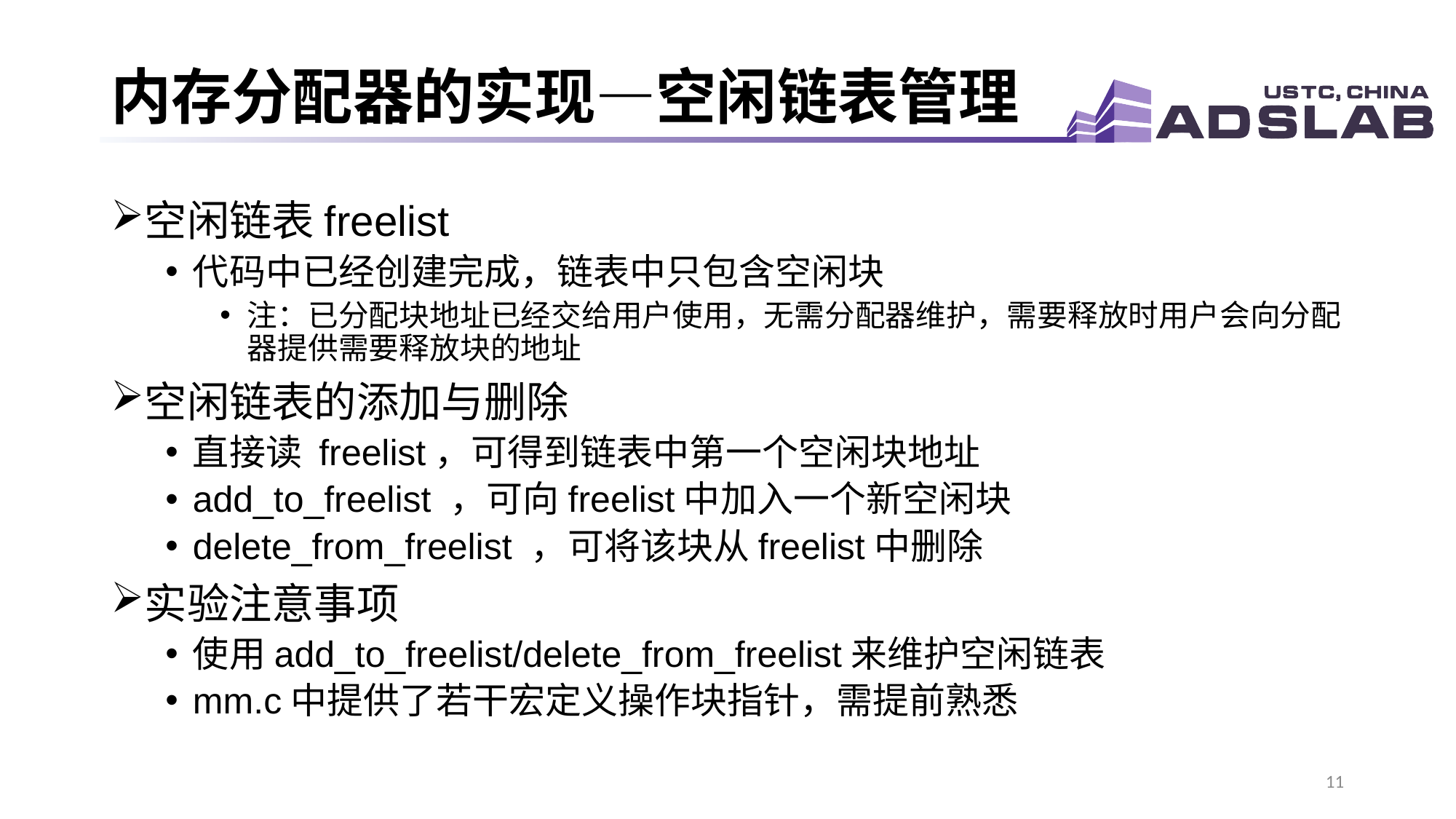

# 内存分配器的实现—空闲链表管理
空闲链表freelist
代码中已经创建完成，链表中只包含空闲块
注：已分配块地址已经交给用户使用，无需分配器维护，需要释放时用户会向分配器提供需要释放块的地址
空闲链表的添加与删除
直接读 freelist，可得到链表中第一个空闲块地址
add_to_freelist ，可向freelist中加入一个新空闲块
delete_from_freelist ，可将该块从freelist中删除
实验注意事项
使用add_to_freelist/delete_from_freelist来维护空闲链表
mm.c中提供了若干宏定义操作块指针，需提前熟悉
11